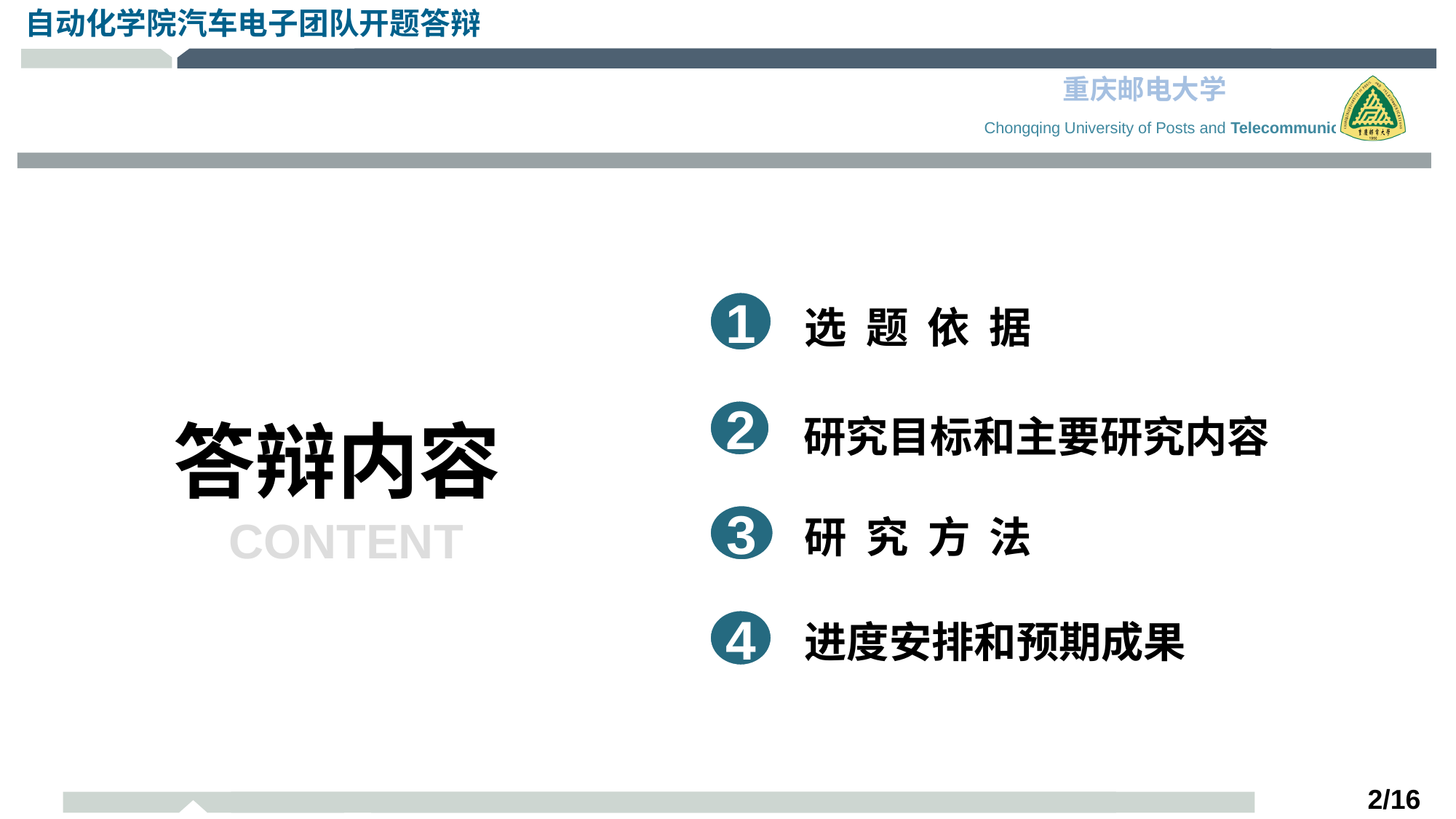

1
选  题  依  据
2
研究目标和主要研究内容
答辩内容
3
研  究  方  法
CONTENT
4
进度安排和预期成果